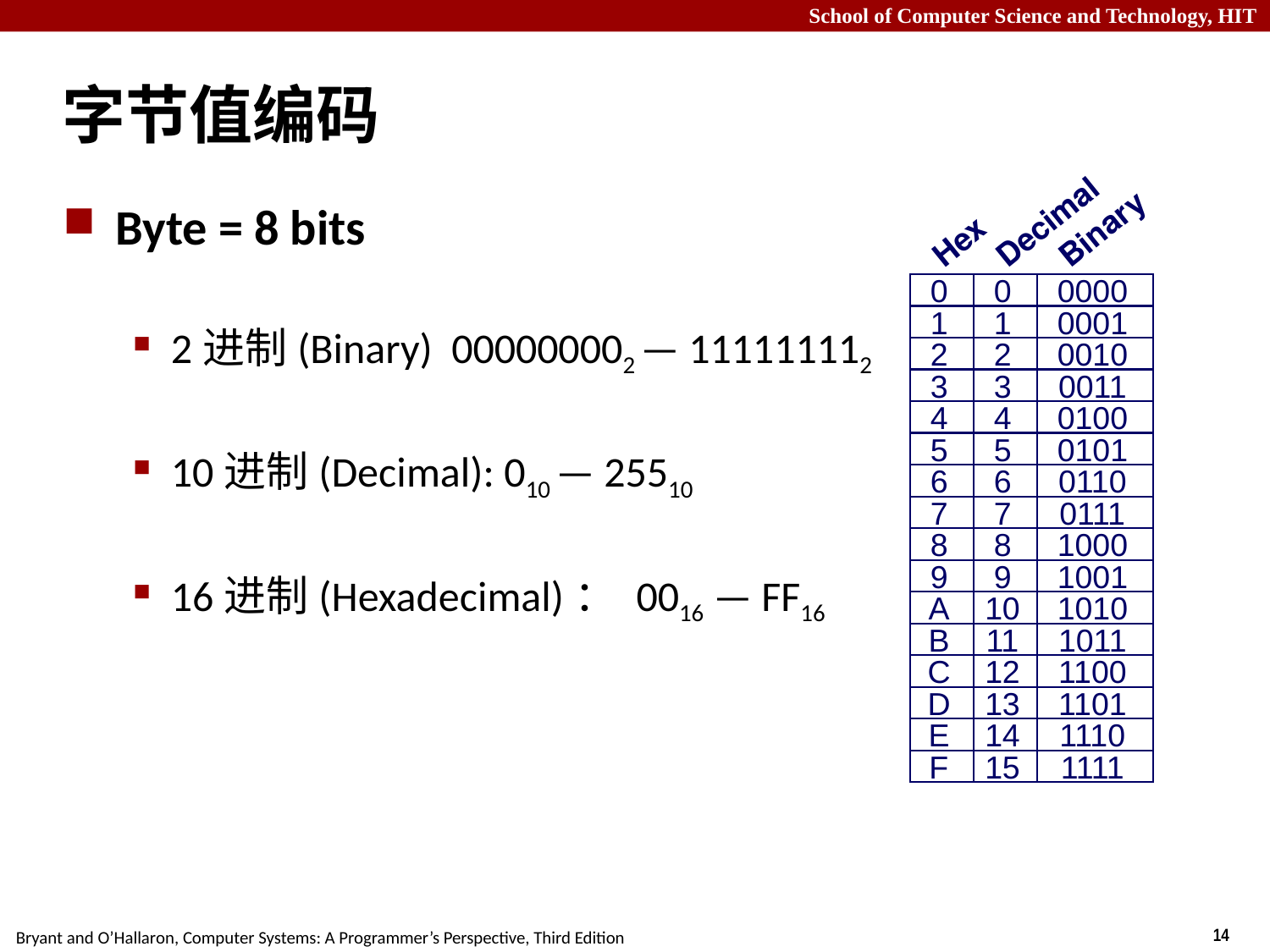

# 字节值编码
Decimal
Binary
Hex
0

0

0000

1

1

0001

2

2

0010

3

3

0011

4

4

0100

5

5

0101

6

6

0110

7

7

0111

8

8

1000

9

9

1001

A

10

1010

B

11

1011

C

12

1100

D

13

1101

E

14

1110

F

15

1111

Byte = 8 bits
2进制(Binary)  000000002 — 111111112
10进制(Decimal): 010 — 25510
16进制(Hexadecimal)： 0016 — FF16